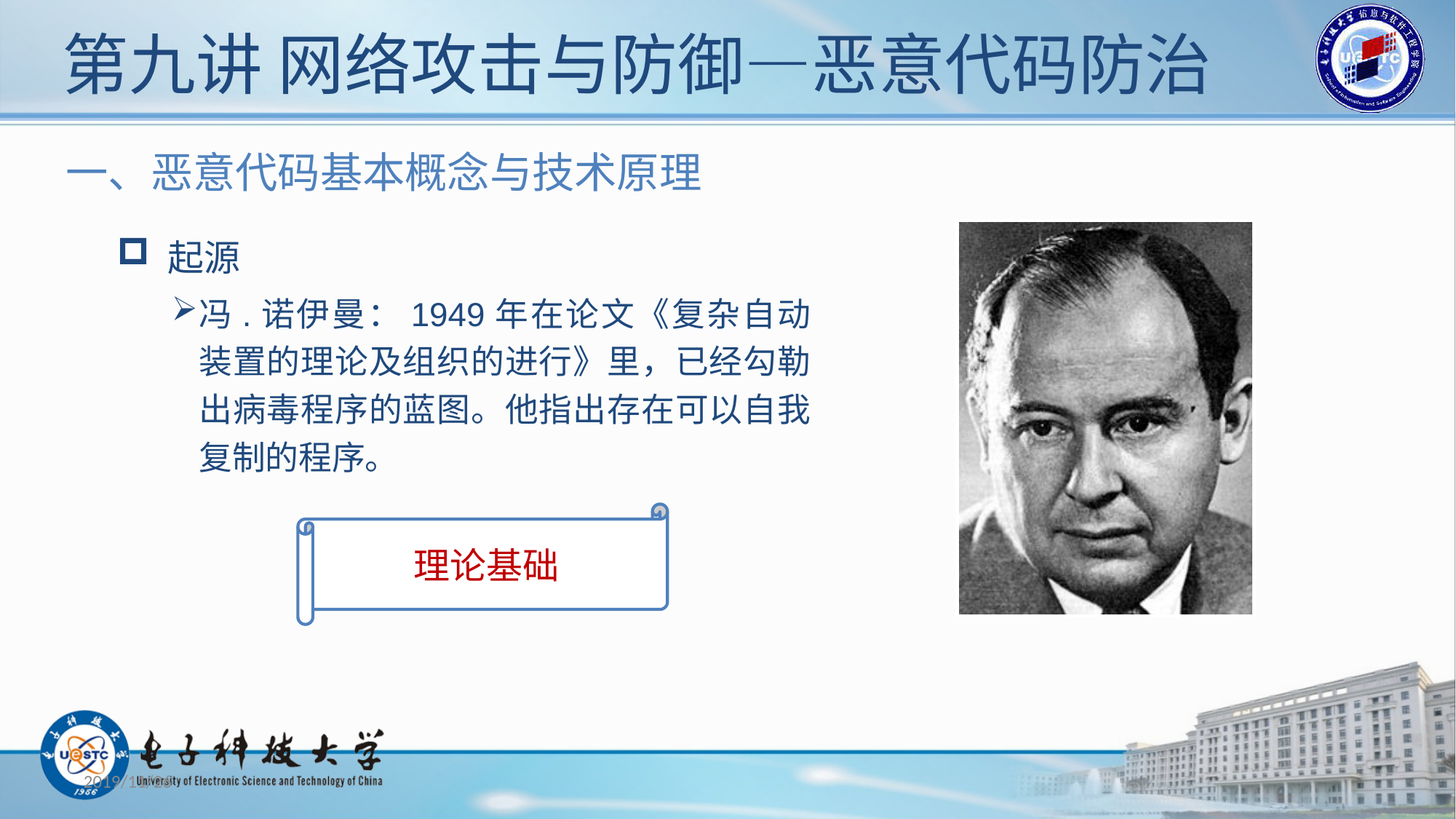

# 第九讲 网络攻击与防御—恶意代码防治
一、恶意代码基本概念与技术原理
 起源
冯.诺伊曼：1949年在论文《复杂自动装置的理论及组织的进行》里，已经勾勒出病毒程序的蓝图。他指出存在可以自我复制的程序。

理论基础
2019/11/26